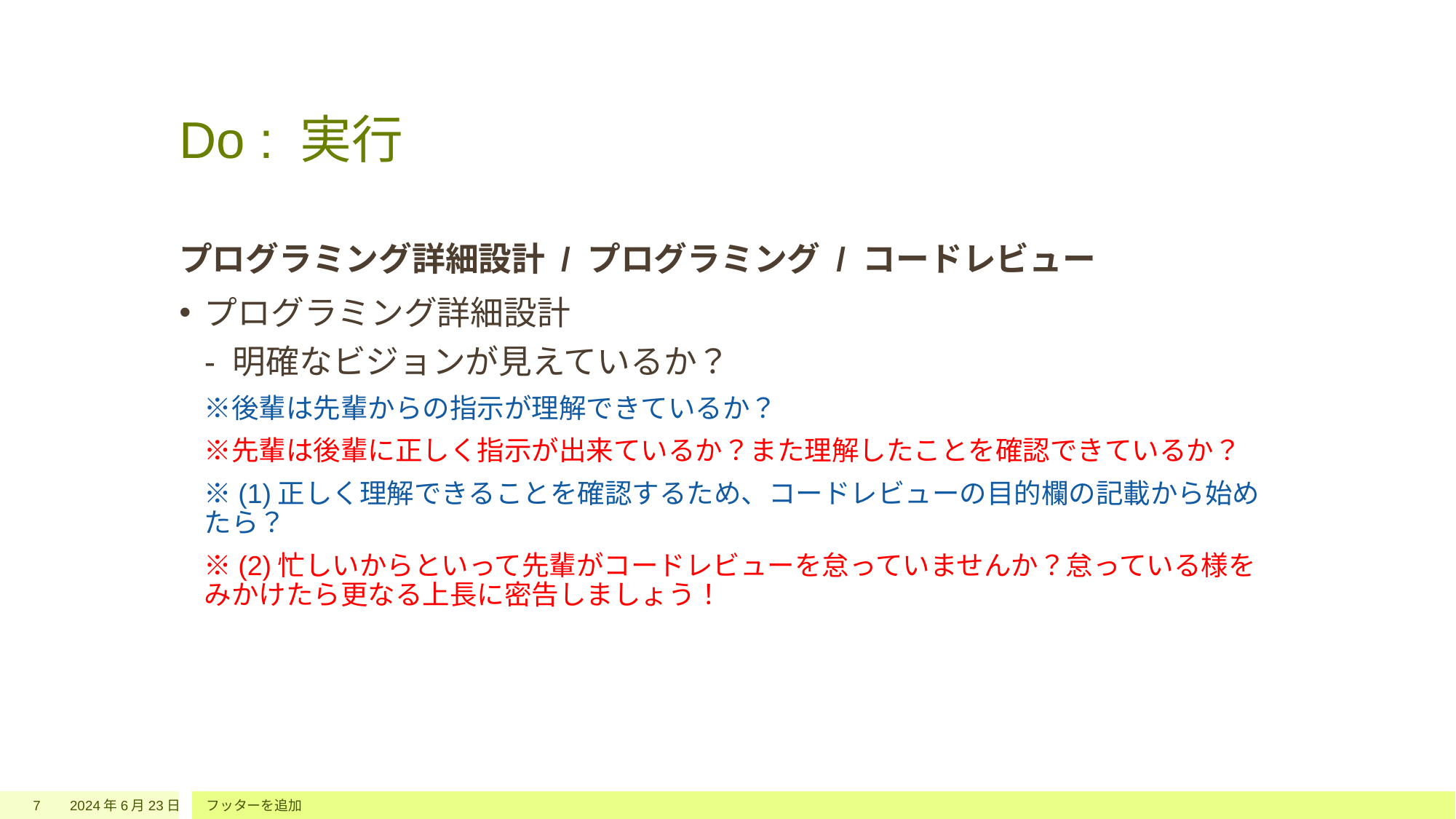

# Do : 実行
プログラミング詳細設計 / プログラミング / コードレビュー
プログラミング詳細設計
- 明確なビジョンが見えているか？
※後輩は先輩からの指示が理解できているか？
※先輩は後輩に正しく指示が出来ているか？また理解したことを確認できているか？
※(1)正しく理解できることを確認するため、コードレビューの目的欄の記載から始めたら？
※(2)忙しいからといって先輩がコードレビューを怠っていませんか？怠っている様をみかけたら更なる上長に密告しましょう！

7
2024年6月23日
フッターを追加